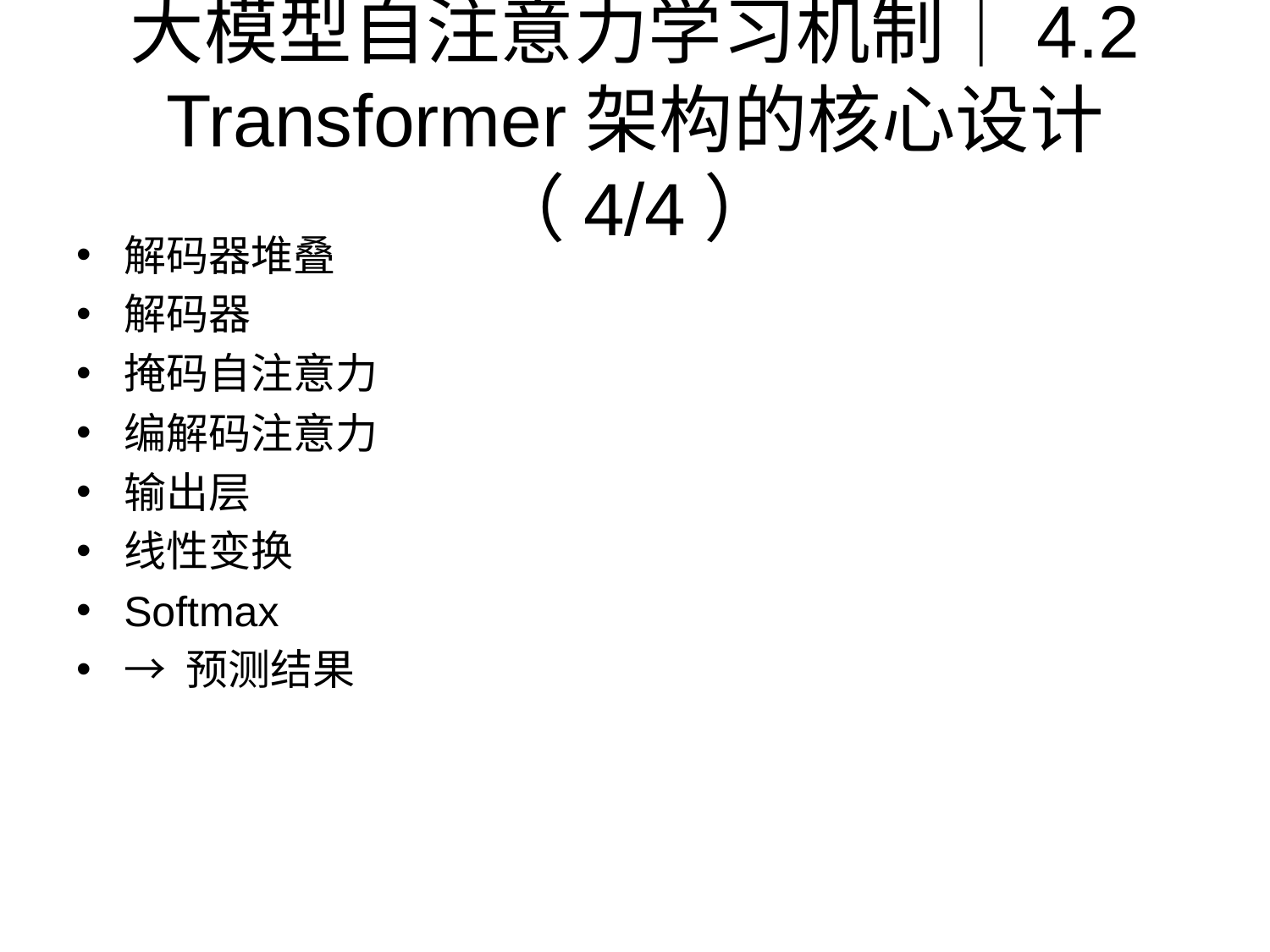

# 大模型自注意力学习机制｜4.2 Transformer架构的核心设计（4/4）
解码器堆叠
解码器
掩码自注意力
编解码注意力
输出层
线性变换
Softmax
→ 预测结果